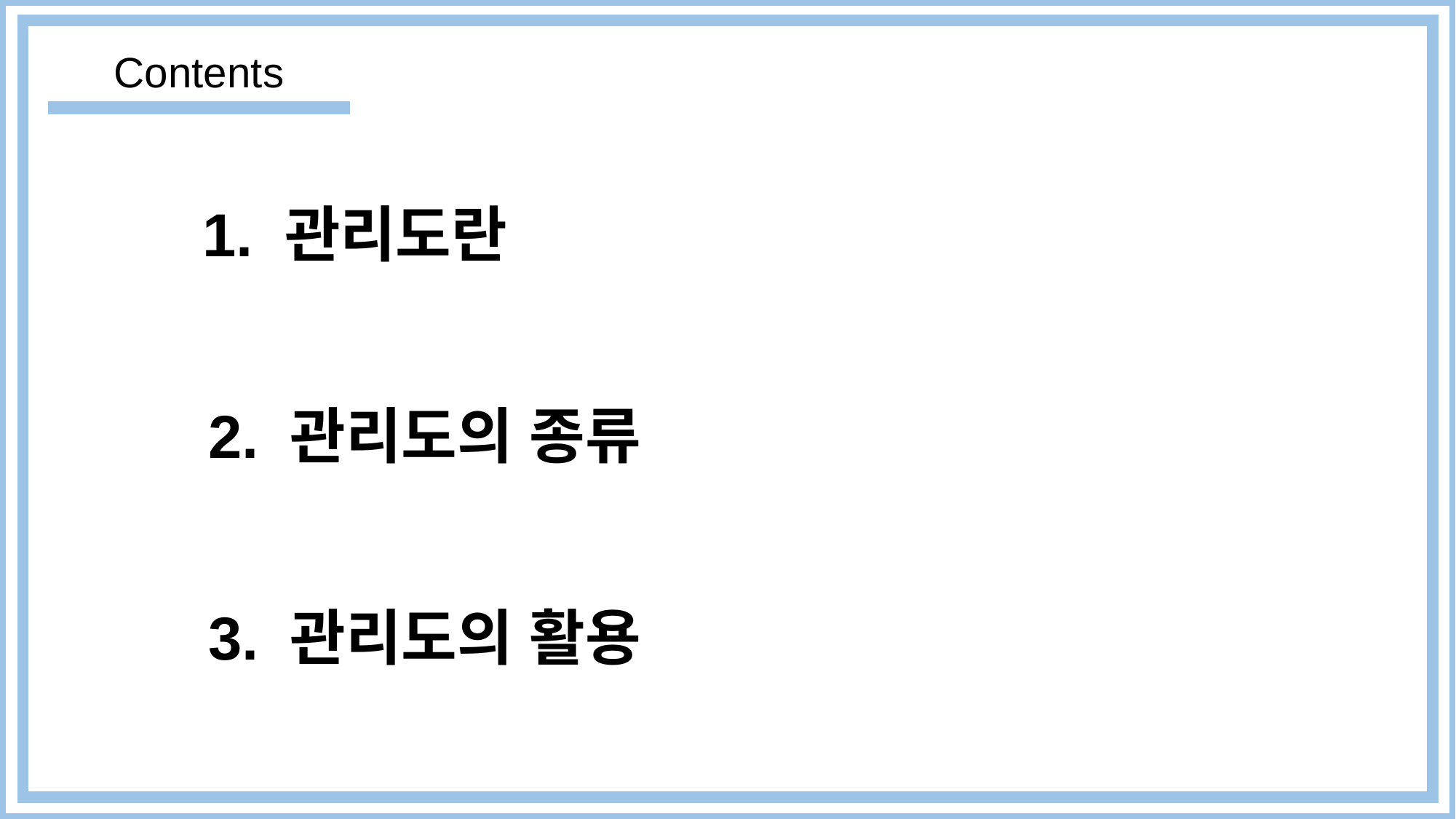

Contents

1. 관리도란
2. 관리도의 종류
3. 관리도의 활용